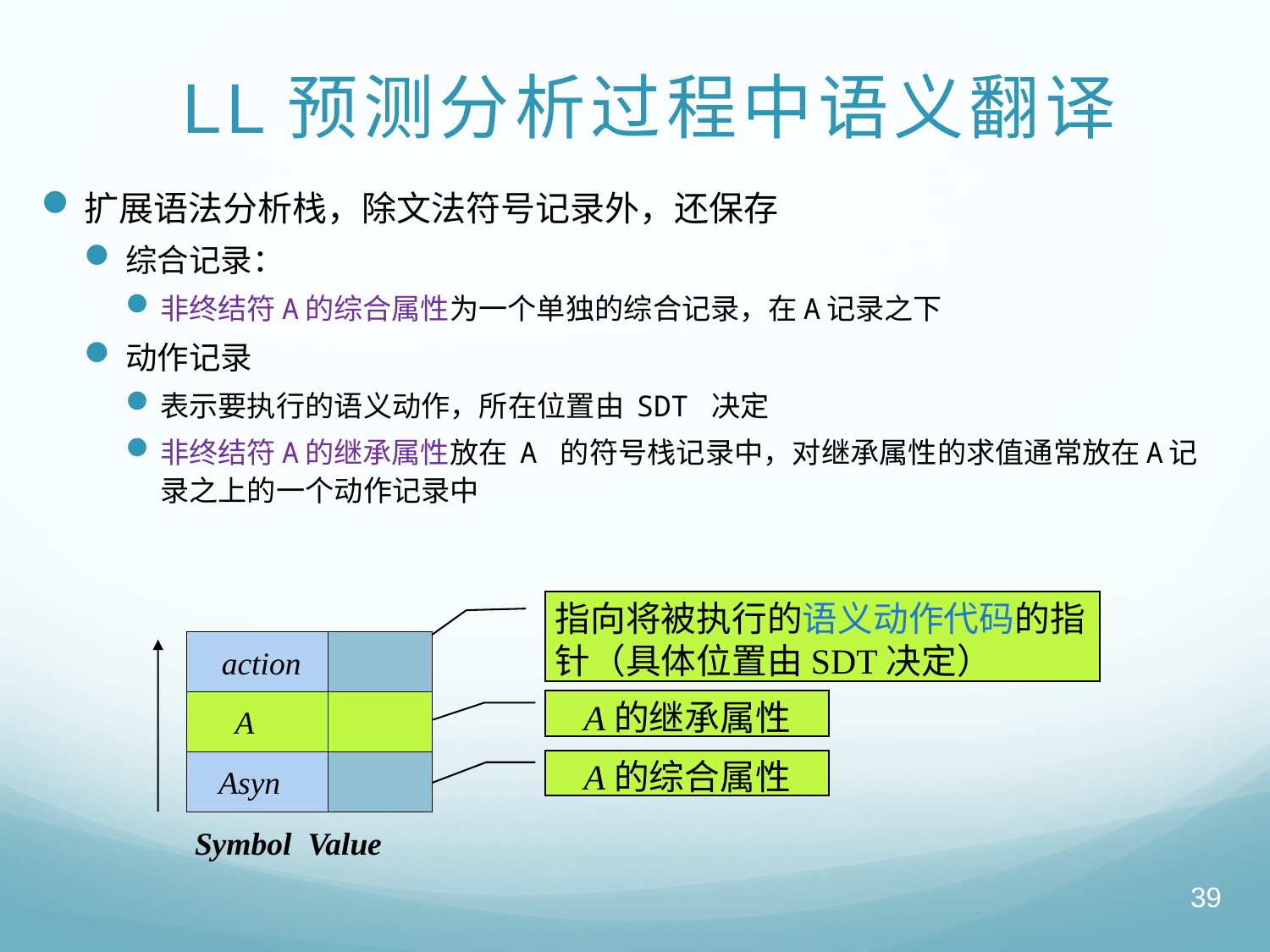

# LL预测分析过程中语义翻译

扩展语法分析栈，除文法符号记录外，还保存
综合记录：
非终结符A的综合属性为一个单独的综合记录，在A记录之下
动作记录
表示要执行的语义动作，所在位置由 SDT 决定
非终结符A的继承属性放在 A 的符号栈记录中，对继承属性的求值通常放在A记录之上的一个动作记录中
指向将被执行的语义动作代码的指针（具体位置由SDT决定）
 action

A的继承属性
      A

A的综合属性
    Asyn

 Symbol  Value
39